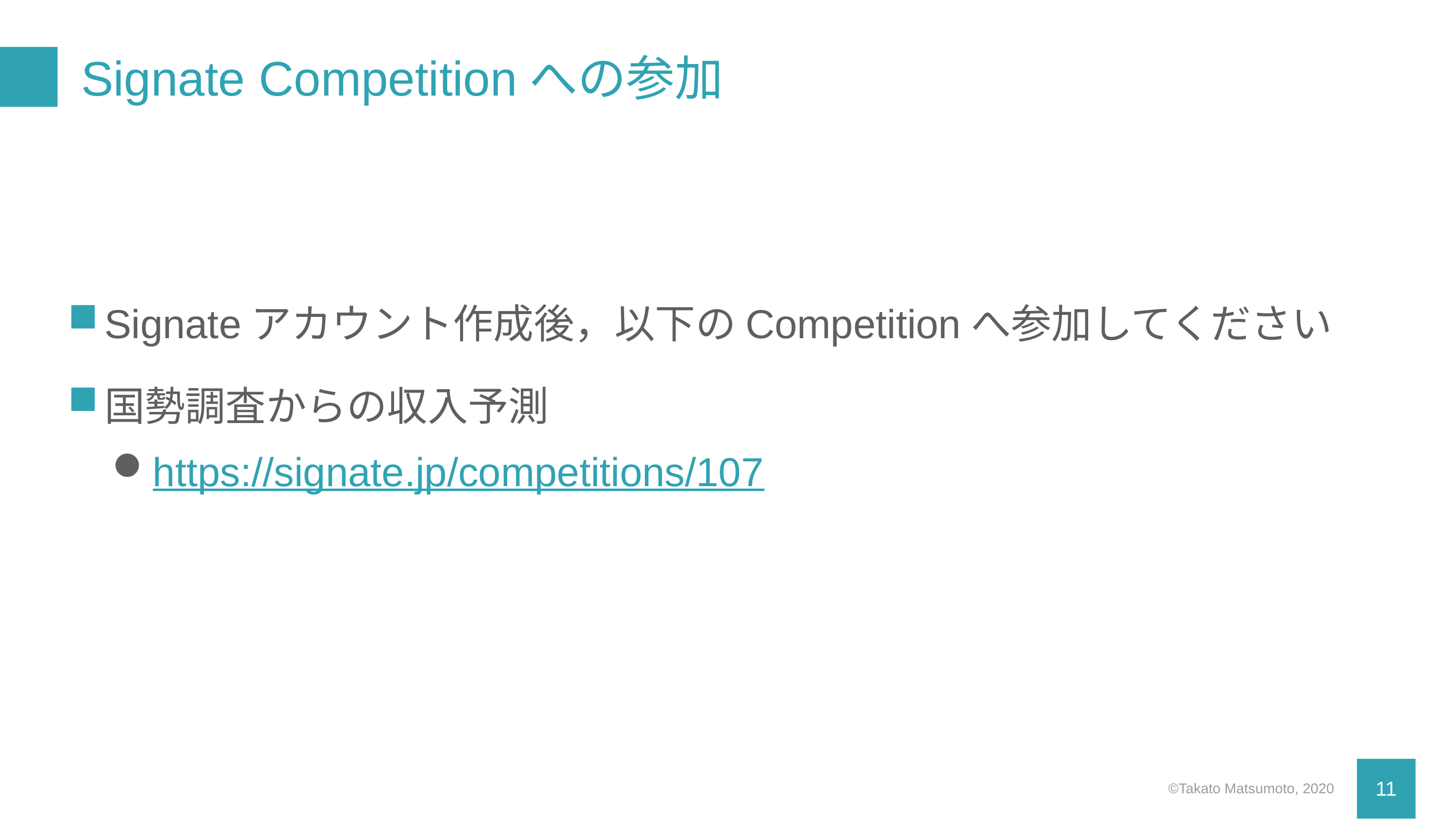

# Signate Competitionへの参加
Signateアカウント作成後，以下のCompetitionへ参加してください
国勢調査からの収入予測
https://signate.jp/competitions/107
©︎Takato Matsumoto, 2020
11